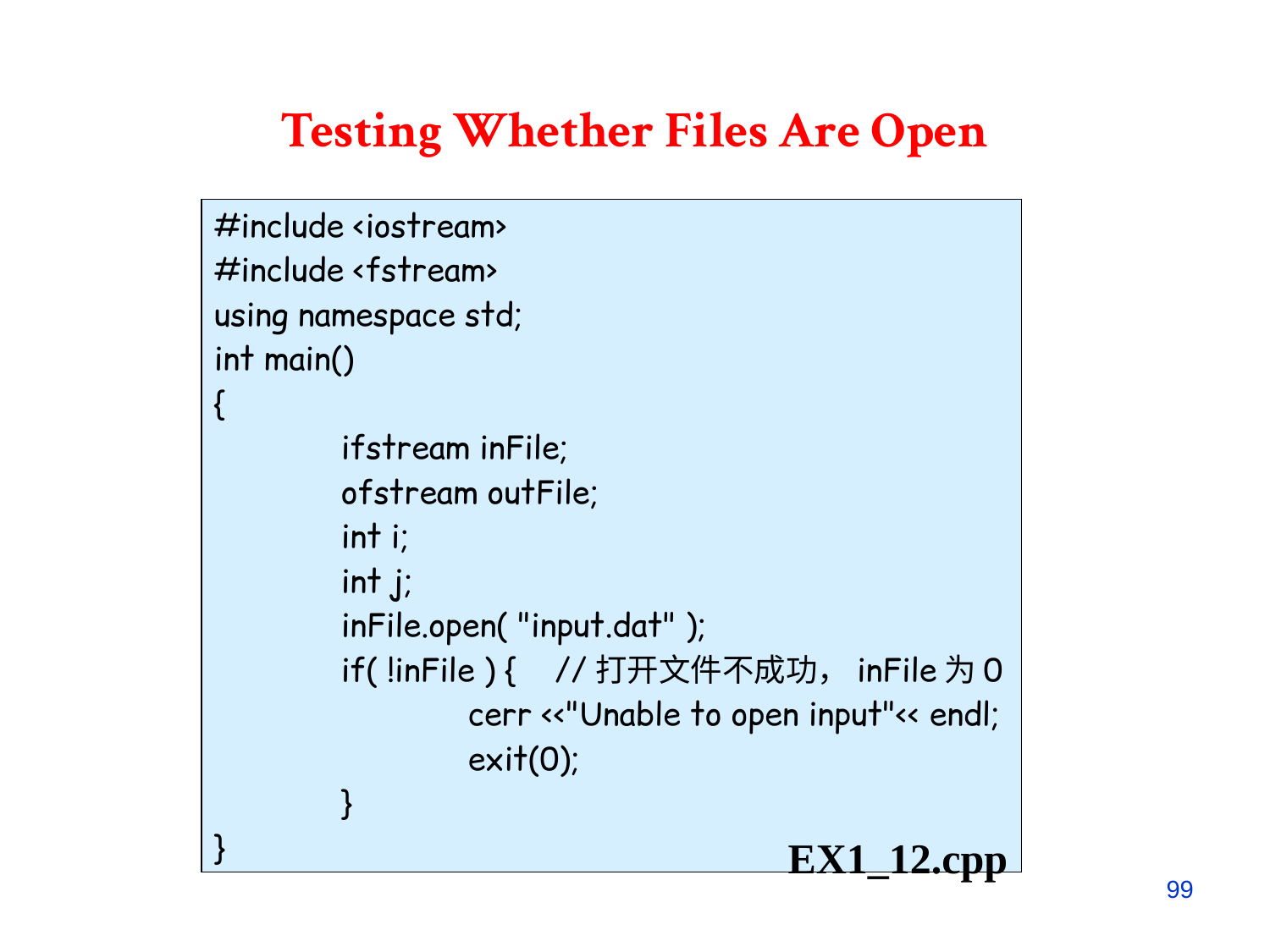

Testing Whether Files Are Open
#include <iostream>
#include <fstream>
using namespace std;
int main()
{
	ifstream inFile;
	ofstream outFile;
	int i;
	int j;
	inFile.open( "input.dat" );
	if( !inFile ) {    //打开文件不成功，inFile为0
		cerr <<"Unable to open input"<< endl;
		exit(0);
	}
}
EX1_12.cpp
99